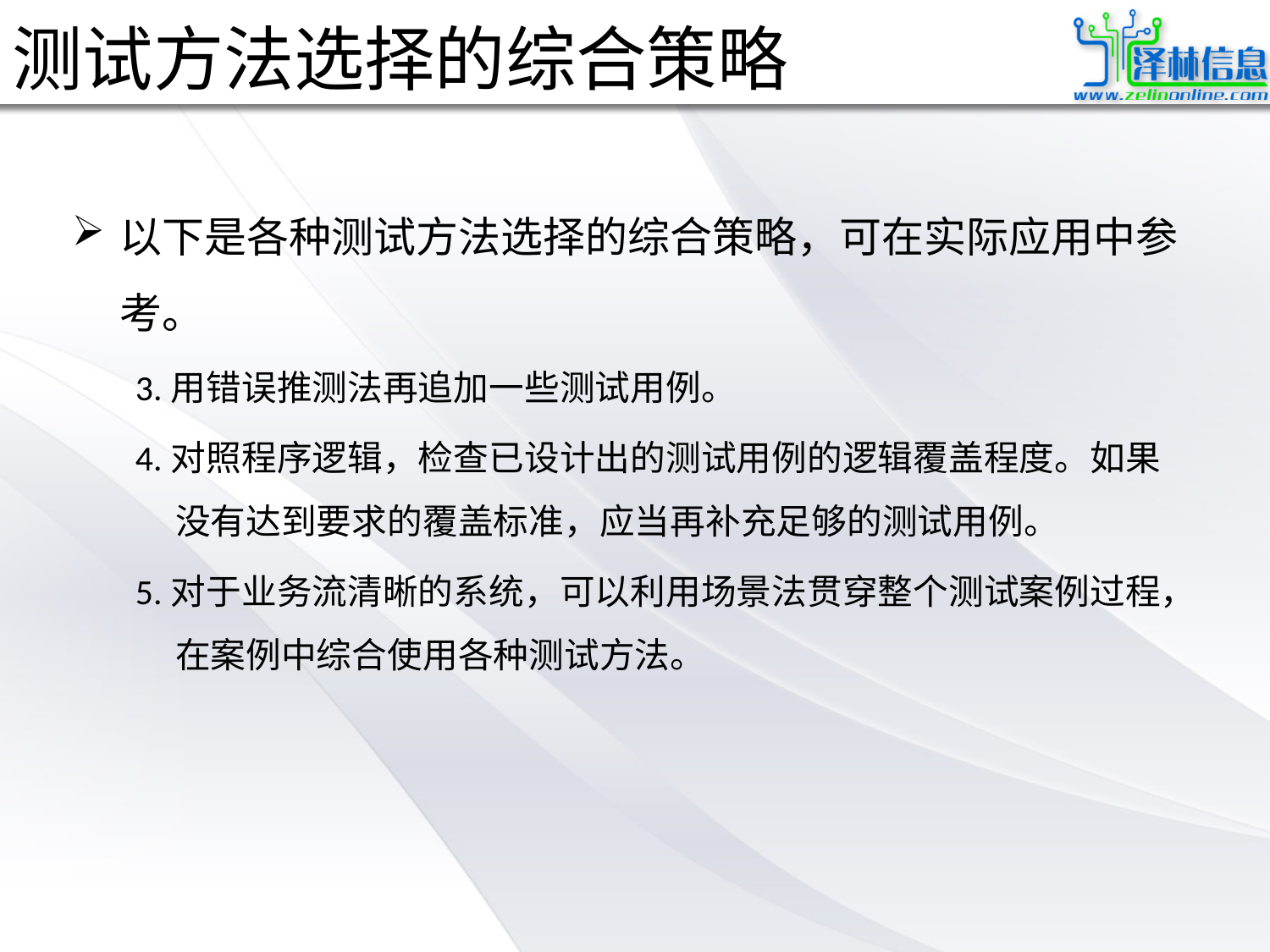

# 测试方法选择的综合策略
以下是各种测试方法选择的综合策略，可在实际应用中参考。
3.用错误推测法再追加一些测试用例。
4.对照程序逻辑，检查已设计出的测试用例的逻辑覆盖程度。如果没有达到要求的覆盖标准，应当再补充足够的测试用例。
5.对于业务流清晰的系统，可以利用场景法贯穿整个测试案例过程，在案例中综合使用各种测试方法。